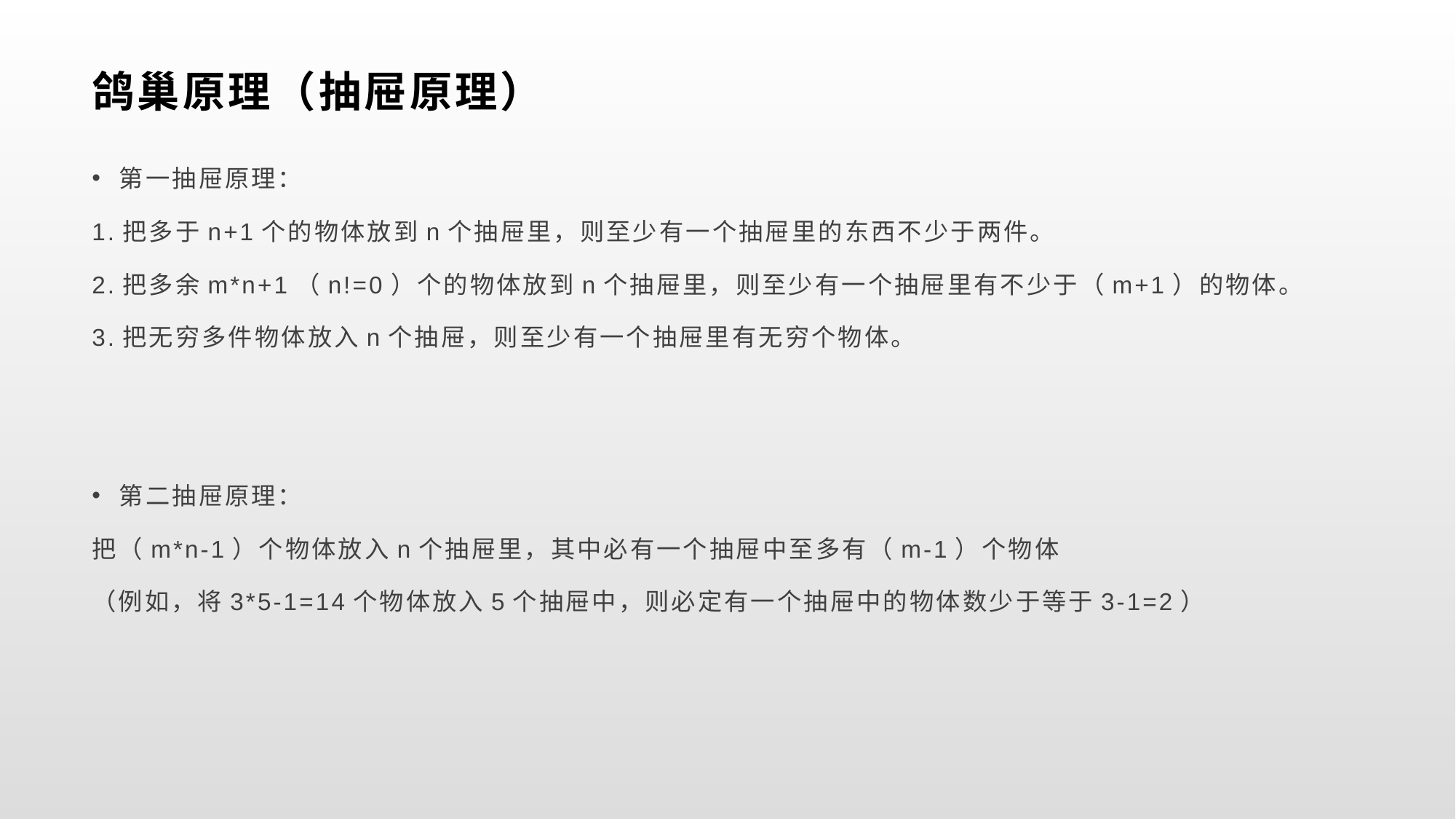

# 鸽巢原理（抽屉原理）
第一抽屉原理：
1.把多于n+1个的物体放到n个抽屉里，则至少有一个抽屉里的东西不少于两件。
2.把多余m*n+1（n!=0）个的物体放到n个抽屉里，则至少有一个抽屉里有不少于（m+1）的物体。
3.把无穷多件物体放入n个抽屉，则至少有一个抽屉里有无穷个物体。

第二抽屉原理：
把（m*n-1）个物体放入n个抽屉里，其中必有一个抽屉中至多有（m-1）个物体
（例如，将3*5-1=14个物体放入5个抽屉中，则必定有一个抽屉中的物体数少于等于3-1=2）